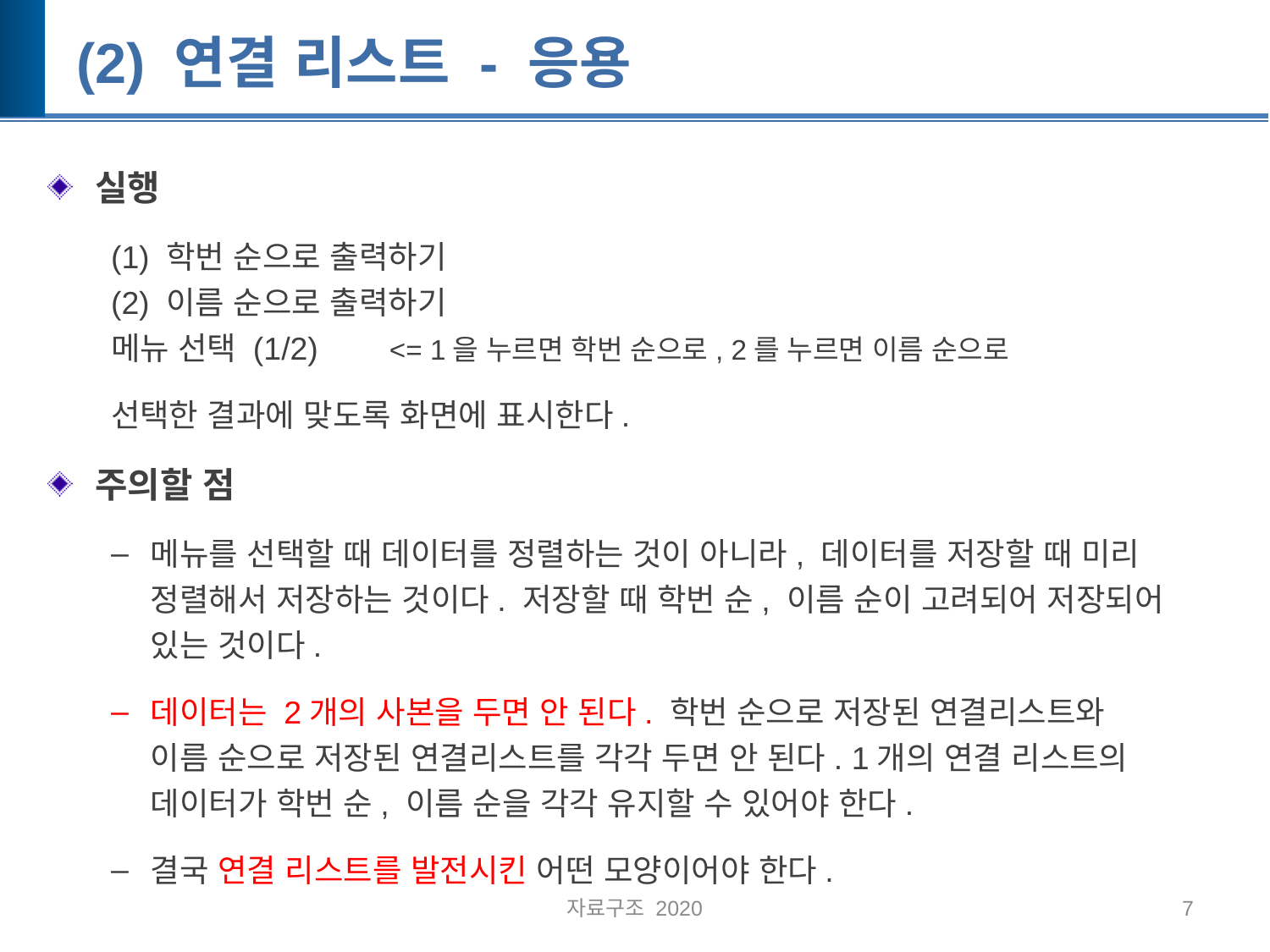

# (2) 연결 리스트 - 응용
실행
(1) 학번 순으로 출력하기
(2) 이름 순으로 출력하기
메뉴 선택 (1/2)        <= 1을 누르면 학번 순으로, 2를 누르면 이름 순으로
선택한 결과에 맞도록 화면에 표시한다.
주의할 점
메뉴를 선택할 때 데이터를 정렬하는 것이 아니라, 데이터를 저장할 때 미리 정렬해서 저장하는 것이다. 저장할 때 학번 순, 이름 순이 고려되어 저장되어 있는 것이다.
데이터는 2개의 사본을 두면 안 된다. 학번 순으로 저장된 연결리스트와 이름 순으로 저장된 연결리스트를 각각 두면 안 된다. 1개의 연결 리스트의 데이터가 학번 순, 이름 순을 각각 유지할 수 있어야 한다.
결국 연결 리스트를 발전시킨 어떤 모양이어야 한다.
자료구조 2020
7